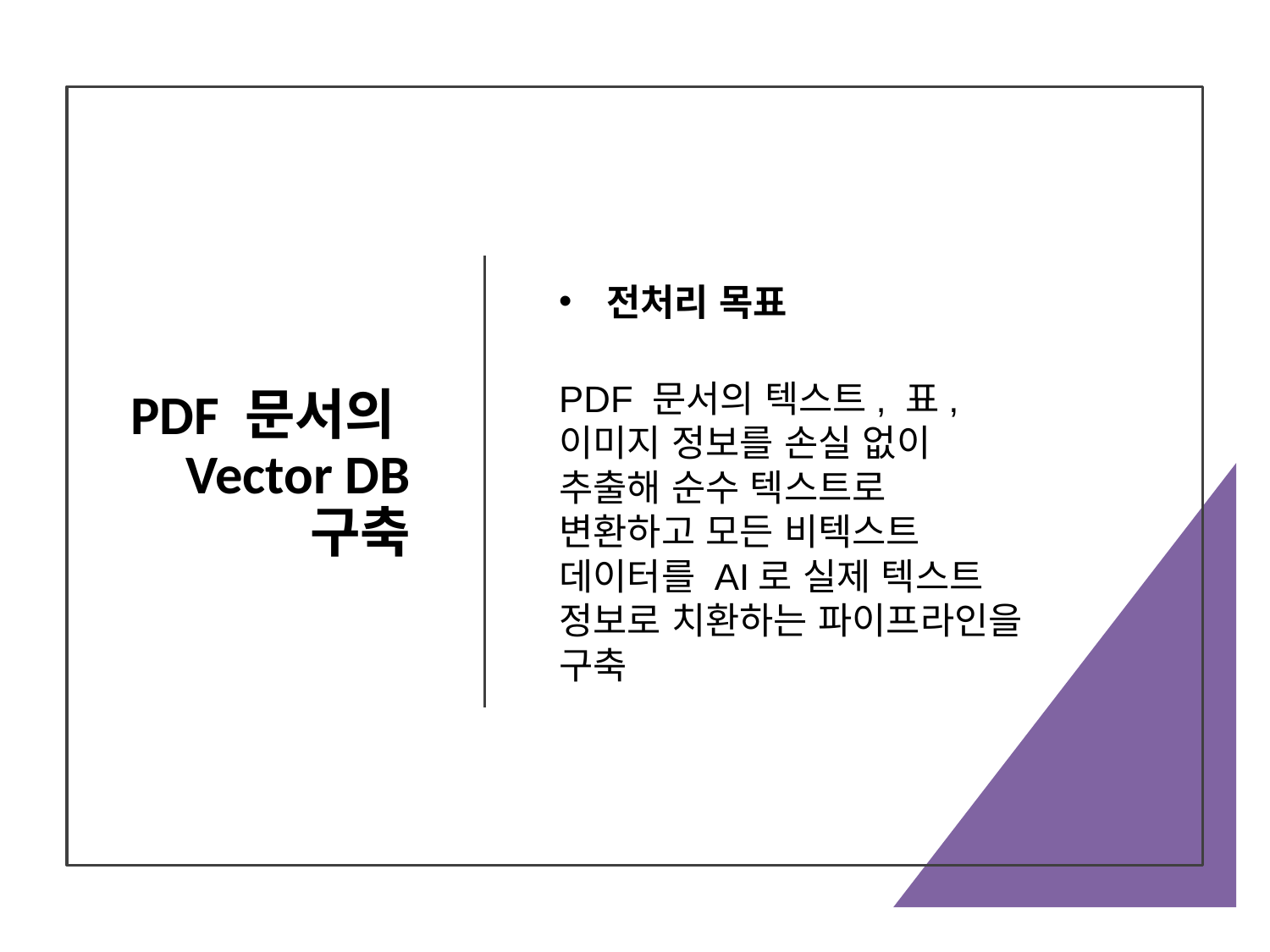

# PDF 문서의 Vector DB 구축
전처리 목표

PDF 문서의 텍스트, 표, 이미지 정보를 손실 없이 추출해 순수 텍스트로 변환하고 모든 비텍스트 데이터를 AI로 실제 텍스트 정보로 치환하는 파이프라인을 구축